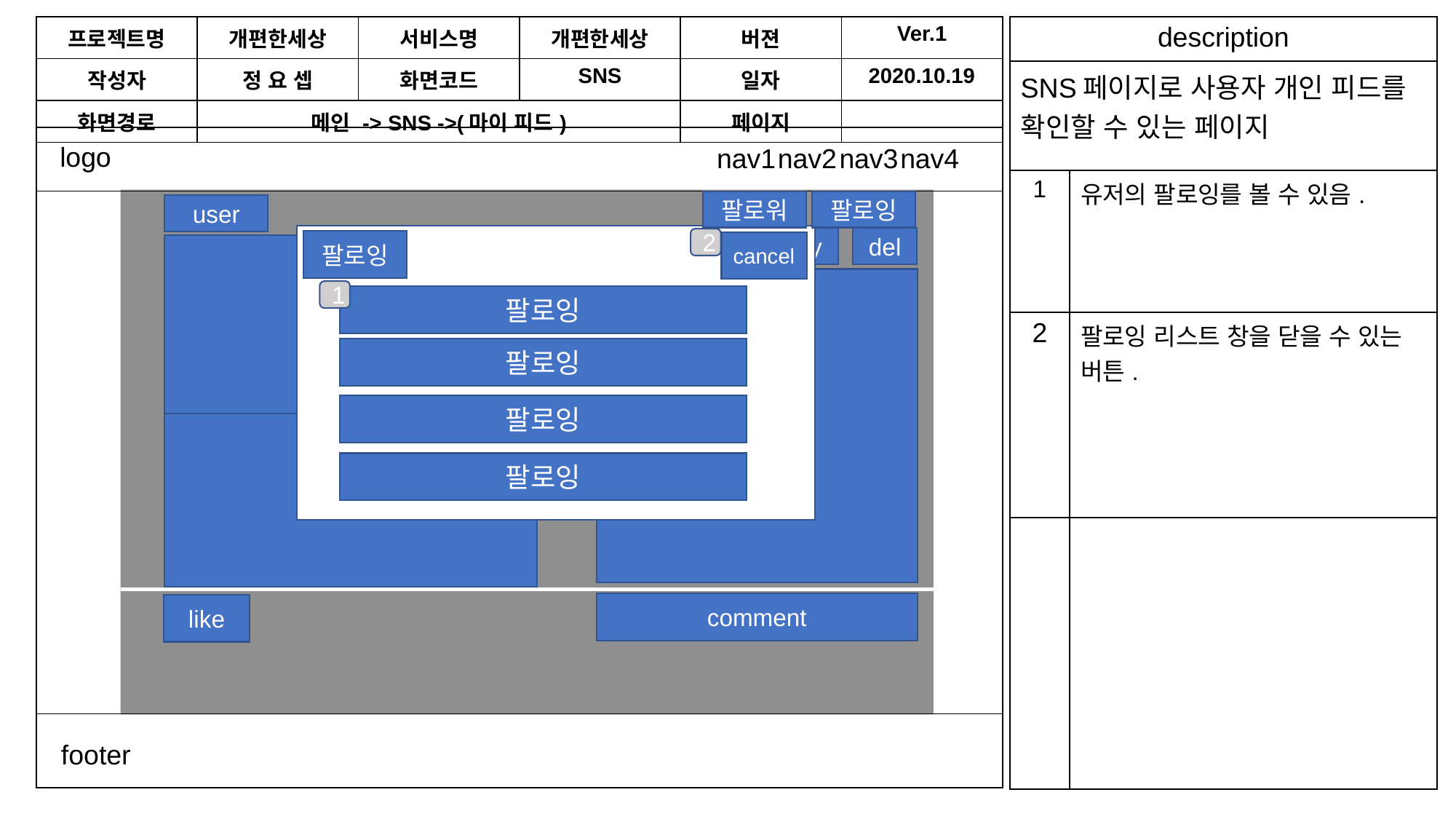

| 프로젝트명 | 개편한세상 | 서비스명 | 개편한세상 | 버젼 | Ver.1 |
| --- | --- | --- | --- | --- | --- |
| 작성자 | 정 요 셉 | 화면코드 | SNS | 일자 | 2020.10.19 |
| 화면경로 | 메인 -> SNS ->(마이 피드) |  |  | 페이지 |  |
| description |  |
| --- | --- |
| SNS페이지로 사용자 개인 피드를 확인할 수 있는 페이지 |  |
| 1 | 유저의 팔로잉를 볼 수 있음. |
| 2 | 팔로잉 리스트 창을 닫을 수 있는 버튼. |
|  |  |

logo
nav1
nav2
nav3
nav4

팔로워
팔로잉
user
1

modify
del
2
팔로잉
cancel
img
5
comments
1
팔로잉
팔로잉
팔로잉
text
팔로잉
comment
like
footer